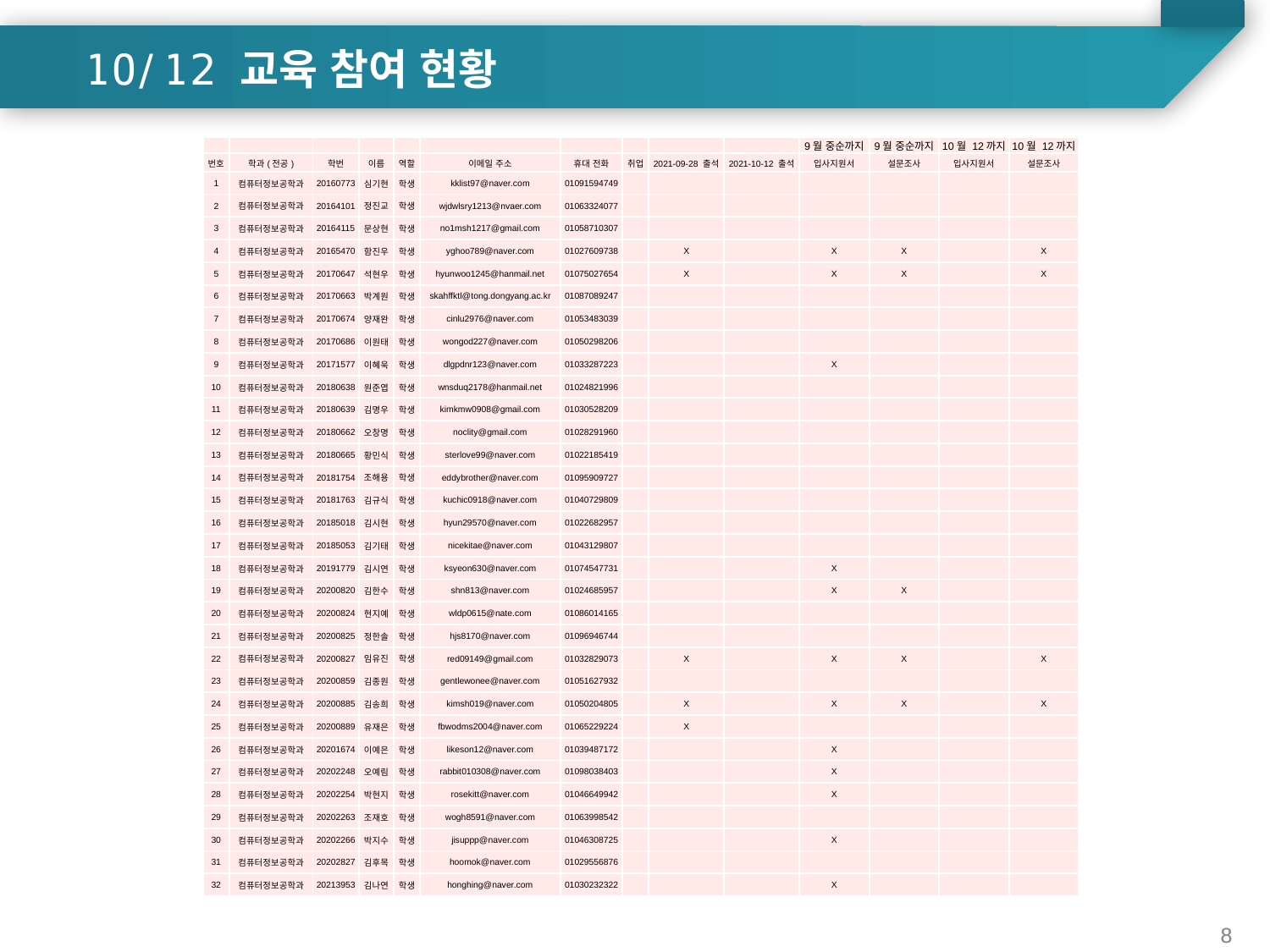

10/12 교육 참여 현황
|  |  |  |  |  |  |  |  |  |  | 9월 중순까지 | 9월 중순까지 | 10월 12까지 | 10월 12까지 |
| --- | --- | --- | --- | --- | --- | --- | --- | --- | --- | --- | --- | --- | --- |
| 번호 | 학과(전공) | 학번 | 이름 | 역할 | 이메일 주소 | 휴대 전화 | 취업 | 2021-09-28 출석 | 2021-10-12 출석 | 입사지원서 | 설문조사 | 입사지원서 | 설문조사 |
| 1 | 컴퓨터정보공학과 | 20160773 | 심기현 | 학생 | kklist97@naver.com | 01091594749 |  |  |  |  |  |  |  |
| 2 | 컴퓨터정보공학과 | 20164101 | 정진교 | 학생 | wjdwlsry1213@nvaer.com | 01063324077 |  |  |  |  |  |  |  |
| 3 | 컴퓨터정보공학과 | 20164115 | 문상현 | 학생 | no1msh1217@gmail.com | 01058710307 |  |  |  |  |  |  |  |
| 4 | 컴퓨터정보공학과 | 20165470 | 함진우 | 학생 | yghoo789@naver.com | 01027609738 |  | X |  | X | X |  | X |
| 5 | 컴퓨터정보공학과 | 20170647 | 석현우 | 학생 | hyunwoo1245@hanmail.net | 01075027654 |  | X |  | X | X |  | X |
| 6 | 컴퓨터정보공학과 | 20170663 | 박계원 | 학생 | skahffktl@tong.dongyang.ac.kr | 01087089247 |  |  |  |  |  |  |  |
| 7 | 컴퓨터정보공학과 | 20170674 | 양재완 | 학생 | cinlu2976@naver.com | 01053483039 |  |  |  |  |  |  |  |
| 8 | 컴퓨터정보공학과 | 20170686 | 이원태 | 학생 | wongod227@naver.com | 01050298206 |  |  |  |  |  |  |  |
| 9 | 컴퓨터정보공학과 | 20171577 | 이혜욱 | 학생 | dlgpdnr123@naver.com | 01033287223 |  |  |  | X |  |  |  |
| 10 | 컴퓨터정보공학과 | 20180638 | 원준엽 | 학생 | wnsduq2178@hanmail.net | 01024821996 |  |  |  |  |  |  |  |
| 11 | 컴퓨터정보공학과 | 20180639 | 김명우 | 학생 | kimkmw0908@gmail.com | 01030528209 |  |  |  |  |  |  |  |
| 12 | 컴퓨터정보공학과 | 20180662 | 오창명 | 학생 | noclity@gmail.com | 01028291960 |  |  |  |  |  |  |  |
| 13 | 컴퓨터정보공학과 | 20180665 | 황민식 | 학생 | sterlove99@naver.com | 01022185419 |  |  |  |  |  |  |  |
| 14 | 컴퓨터정보공학과 | 20181754 | 조해용 | 학생 | eddybrother@naver.com | 01095909727 |  |  |  |  |  |  |  |
| 15 | 컴퓨터정보공학과 | 20181763 | 김규식 | 학생 | kuchic0918@naver.com | 01040729809 |  |  |  |  |  |  |  |
| 16 | 컴퓨터정보공학과 | 20185018 | 김시현 | 학생 | hyun29570@naver.com | 01022682957 |  |  |  |  |  |  |  |
| 17 | 컴퓨터정보공학과 | 20185053 | 김기태 | 학생 | nicekitae@naver.com | 01043129807 |  |  |  |  |  |  |  |
| 18 | 컴퓨터정보공학과 | 20191779 | 김시연 | 학생 | ksyeon630@naver.com | 01074547731 |  |  |  | X |  |  |  |
| 19 | 컴퓨터정보공학과 | 20200820 | 김한수 | 학생 | shn813@naver.com | 01024685957 |  |  |  | X | X |  |  |
| 20 | 컴퓨터정보공학과 | 20200824 | 현지예 | 학생 | wldp0615@nate.com | 01086014165 |  |  |  |  |  |  |  |
| 21 | 컴퓨터정보공학과 | 20200825 | 정한솔 | 학생 | hjs8170@naver.com | 01096946744 |  |  |  |  |  |  |  |
| 22 | 컴퓨터정보공학과 | 20200827 | 임유진 | 학생 | red09149@gmail.com | 01032829073 |  | X |  | X | X |  | X |
| 23 | 컴퓨터정보공학과 | 20200859 | 김종원 | 학생 | gentlewonee@naver.com | 01051627932 |  |  |  |  |  |  |  |
| 24 | 컴퓨터정보공학과 | 20200885 | 김송희 | 학생 | kimsh019@naver.com | 01050204805 |  | X |  | X | X |  | X |
| 25 | 컴퓨터정보공학과 | 20200889 | 유재은 | 학생 | fbwodms2004@naver.com | 01065229224 |  | X |  |  |  |  |  |
| 26 | 컴퓨터정보공학과 | 20201674 | 이예은 | 학생 | likeson12@naver.com | 01039487172 |  |  |  | X |  |  |  |
| 27 | 컴퓨터정보공학과 | 20202248 | 오예림 | 학생 | rabbit010308@naver.com | 01098038403 |  |  |  | X |  |  |  |
| 28 | 컴퓨터정보공학과 | 20202254 | 박현지 | 학생 | rosekitt@naver.com | 01046649942 |  |  |  | X |  |  |  |
| 29 | 컴퓨터정보공학과 | 20202263 | 조재호 | 학생 | wogh8591@naver.com | 01063998542 |  |  |  |  |  |  |  |
| 30 | 컴퓨터정보공학과 | 20202266 | 박지수 | 학생 | jisuppp@naver.com | 01046308725 |  |  |  | X |  |  |  |
| 31 | 컴퓨터정보공학과 | 20202827 | 김후목 | 학생 | hoomok@naver.com | 01029556876 |  |  |  |  |  |  |  |
| 32 | 컴퓨터정보공학과 | 20213953 | 김나연 | 학생 | honghing@naver.com | 01030232322 |  |  |  | X |  |  |  |
8